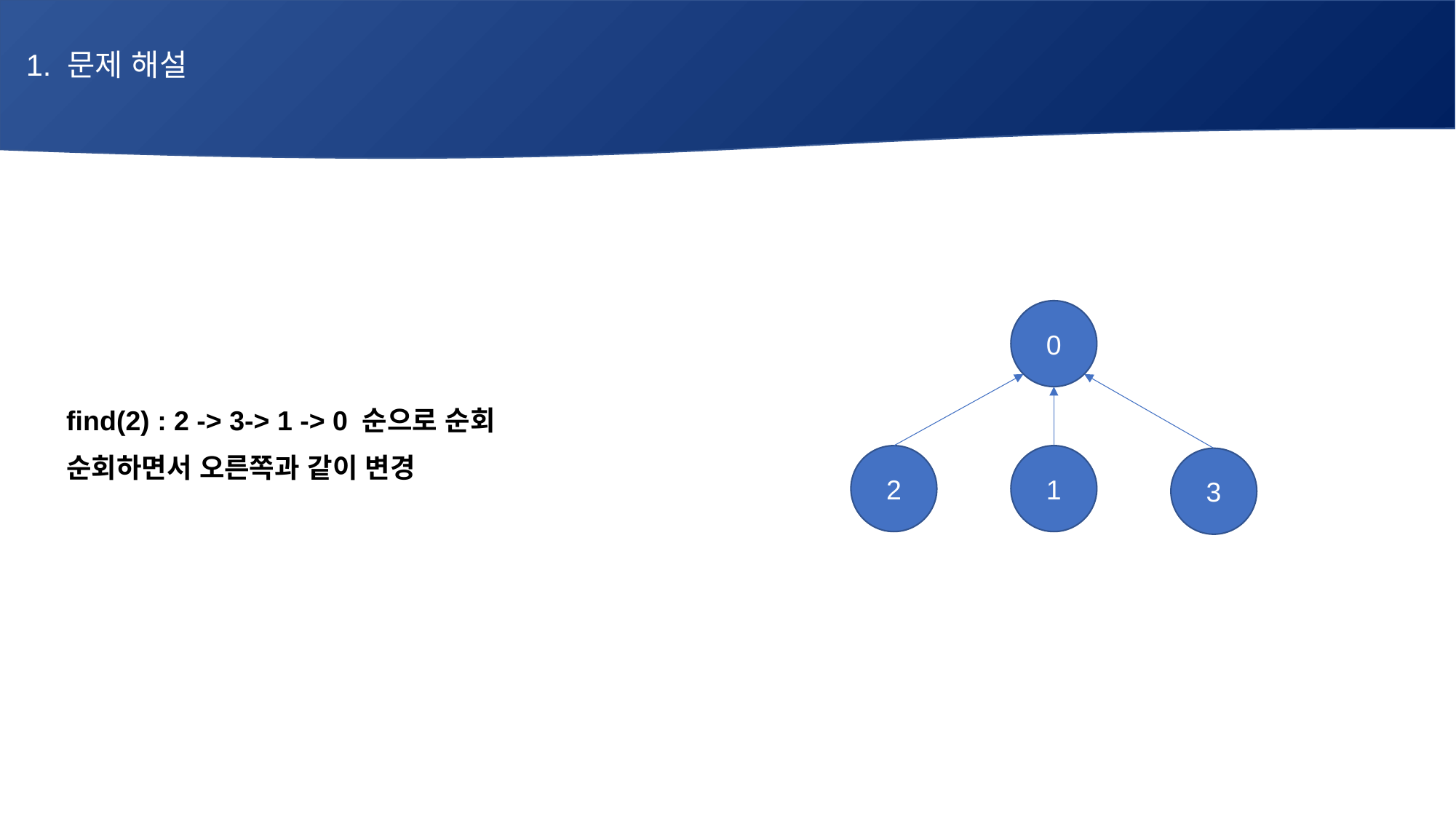

1. 문제 해설
# 매주 1 과제 LV2

find(2) : 2 -> 3-> 1 -> 0 순으로 순회
순회하면서 오른쪽과 같이 변경
0
2
1
3